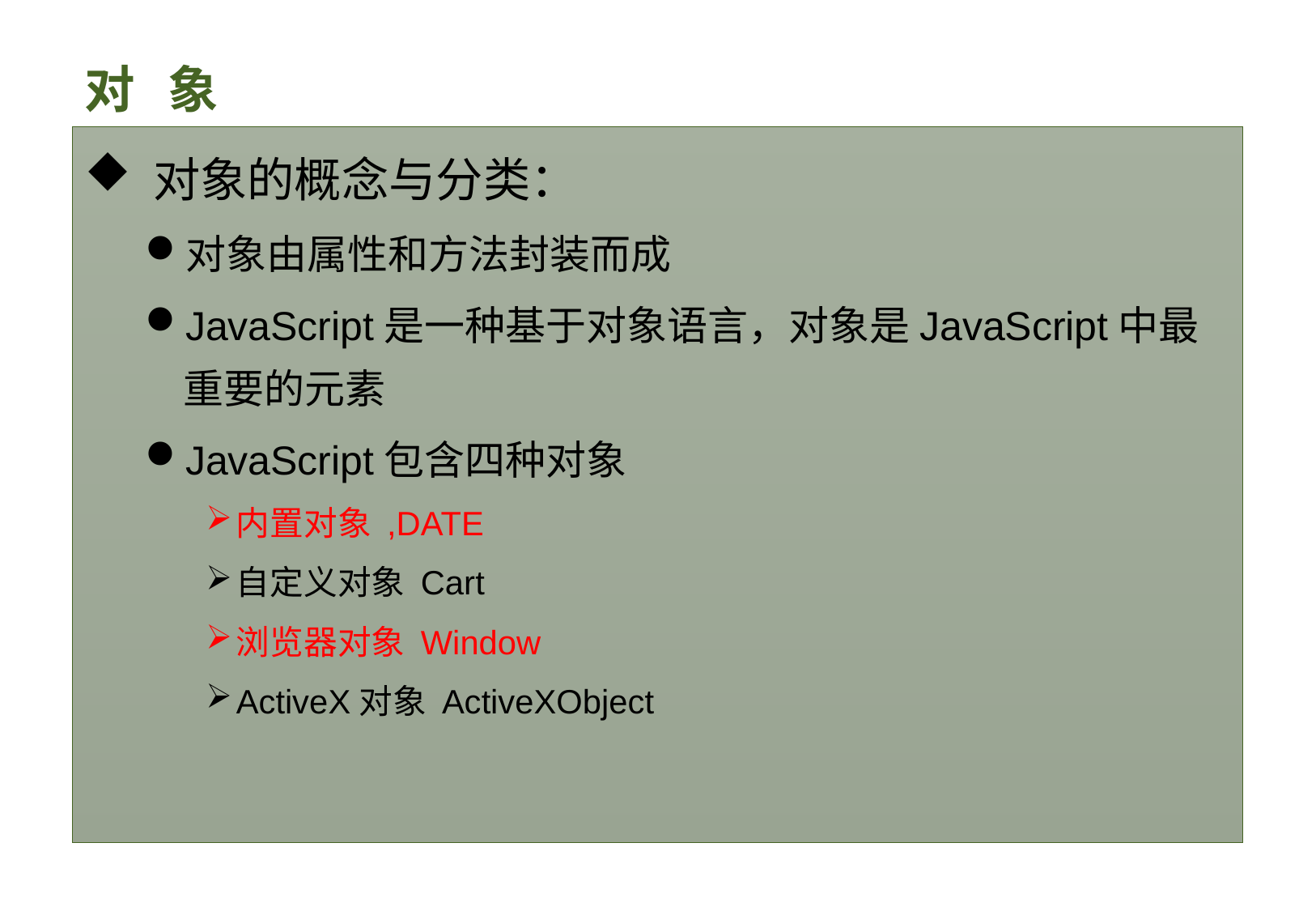

# 对  象
 对象的概念与分类：
对象由属性和方法封装而成
JavaScript是一种基于对象语言，对象是JavaScript中最重要的元素
JavaScript包含四种对象
内置对象 ,DATE
自定义对象 Cart
浏览器对象 Window
ActiveX对象 ActiveXObject